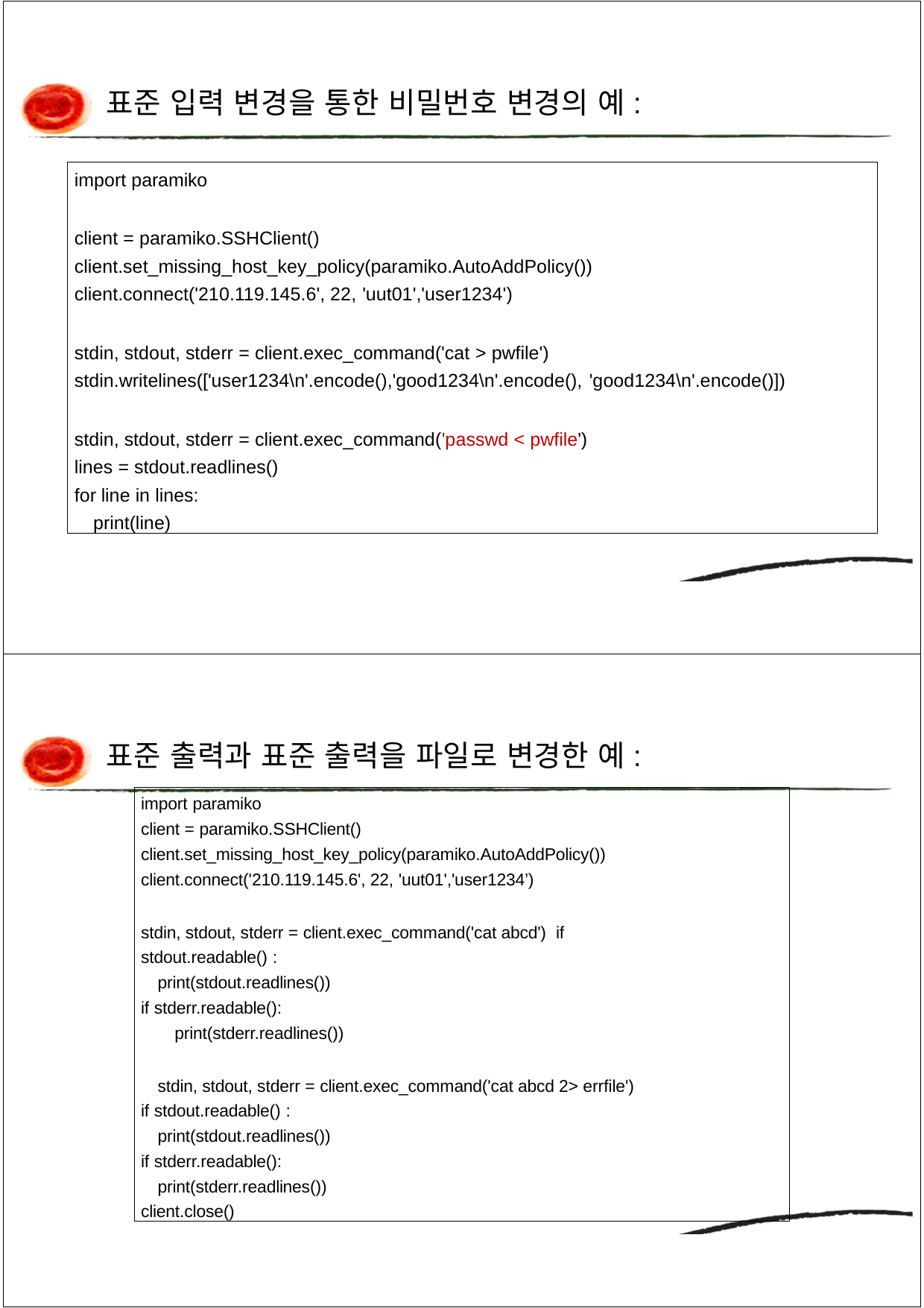

표준 입력 변경을 통한 비밀번호 변경의 예:
import paramiko

client = paramiko.SSHClient()  client.set_missing_host_key_policy(paramiko.AutoAddPolicy())  client.connect('210.119.145.6', 22, 'uut01','user1234')

stdin, stdout, stderr = client.exec_command('cat > pwfile')
stdin.writelines(['user1234\n'.encode(),'good1234\n'.encode(), 'good1234\n'.encode()])

stdin, stdout, stderr = client.exec_command('passwd < pwfile')  lines = stdout.readlines()
for line in lines:  print(line)

표준 출력과 표준 출력을 파일로 변경한 예:
import paramiko
client = paramiko.SSHClient()
client.set_missing_host_key_policy(paramiko.AutoAddPolicy())
client.connect('210.119.145.6', 22, 'uut01','user1234’)

stdin, stdout, stderr = client.exec_command('cat abcd')  if stdout.readable() :
print(stdout.readlines())  if stderr.readable():
print(stderr.readlines())

stdin, stdout, stderr = client.exec_command('cat abcd 2> errfile')  if stdout.readable() :
print(stdout.readlines())  if stderr.readable():
print(stderr.readlines())  client.close()